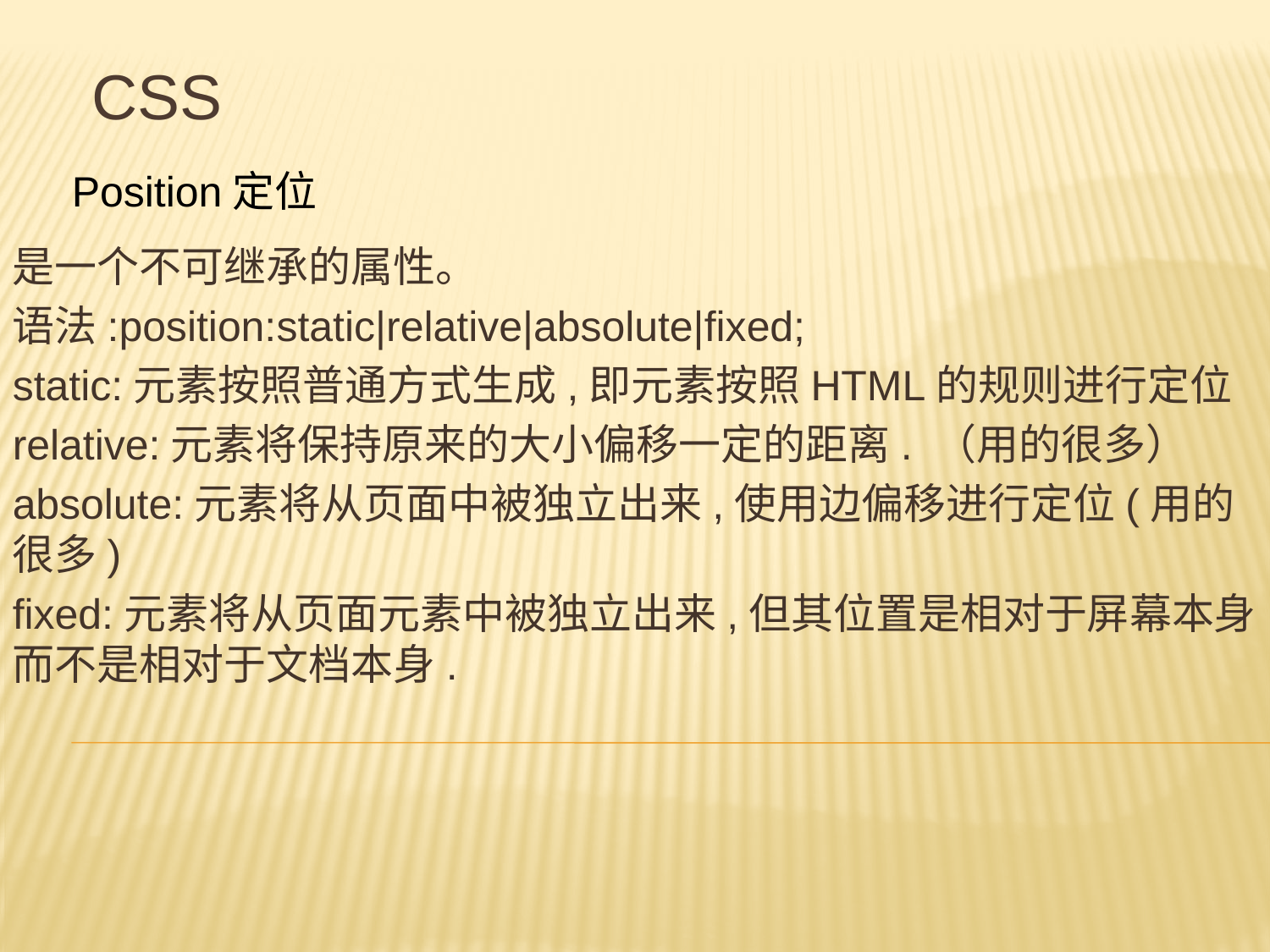

# css
是一个不可继承的属性。
语法:position:static|relative|absolute|fixed;
static:元素按照普通方式生成,即元素按照HTML的规则进行定位
relative:元素将保持原来的大小偏移一定的距离. （用的很多）
absolute:元素将从页面中被独立出来,使用边偏移进行定位(用的很多)
fixed:元素将从页面元素中被独立出来,但其位置是相对于屏幕本身,而不是相对于文档本身.

Position定位